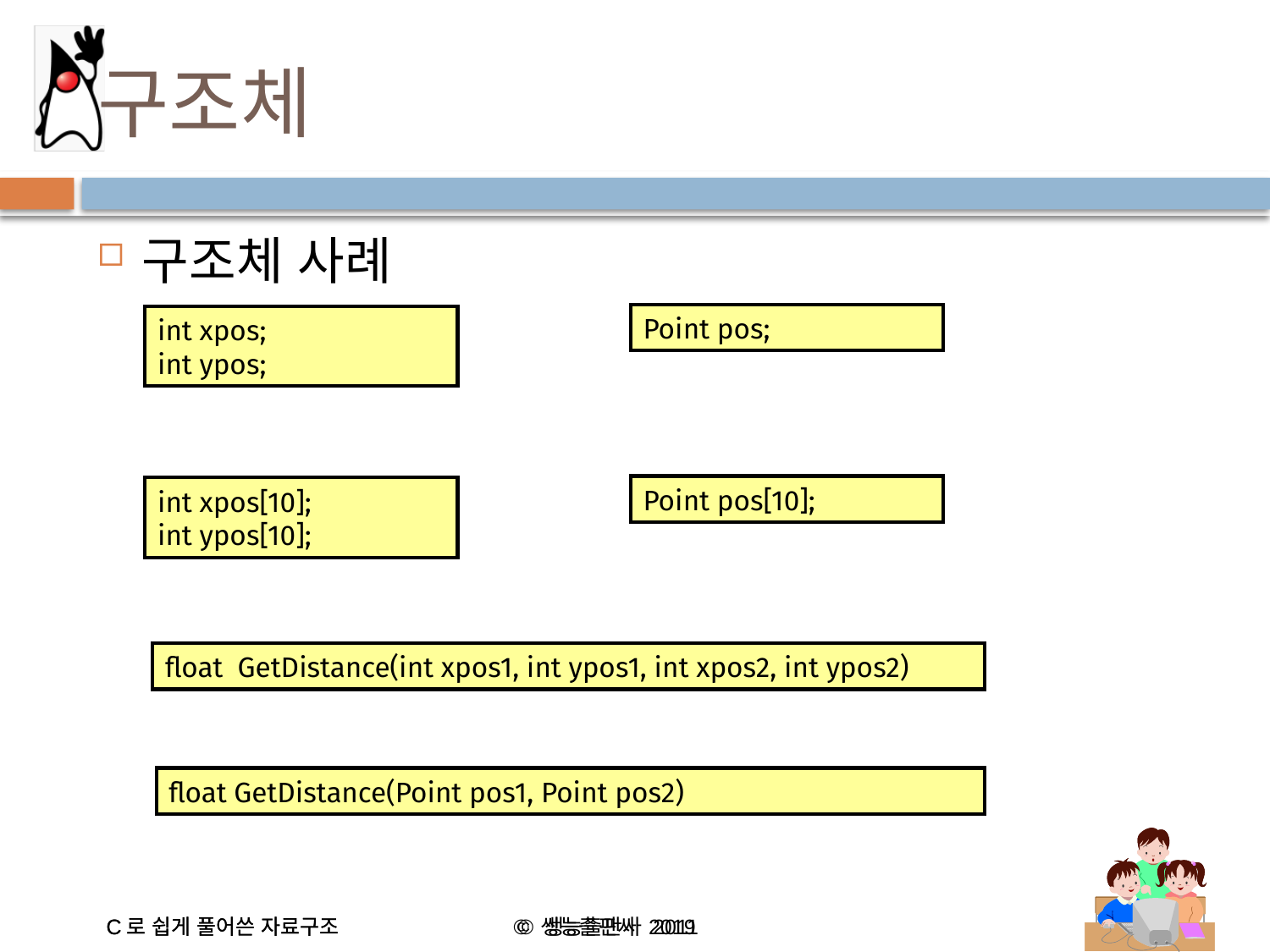

# 구조체
구조체 사례

Point pos;
int xpos;
int ypos;
Point pos[10];
int xpos[10];
int ypos[10];
float  GetDistance(int xpos1, int ypos1, int xpos2, int ypos2)
float GetDistance(Point pos1, Point pos2)